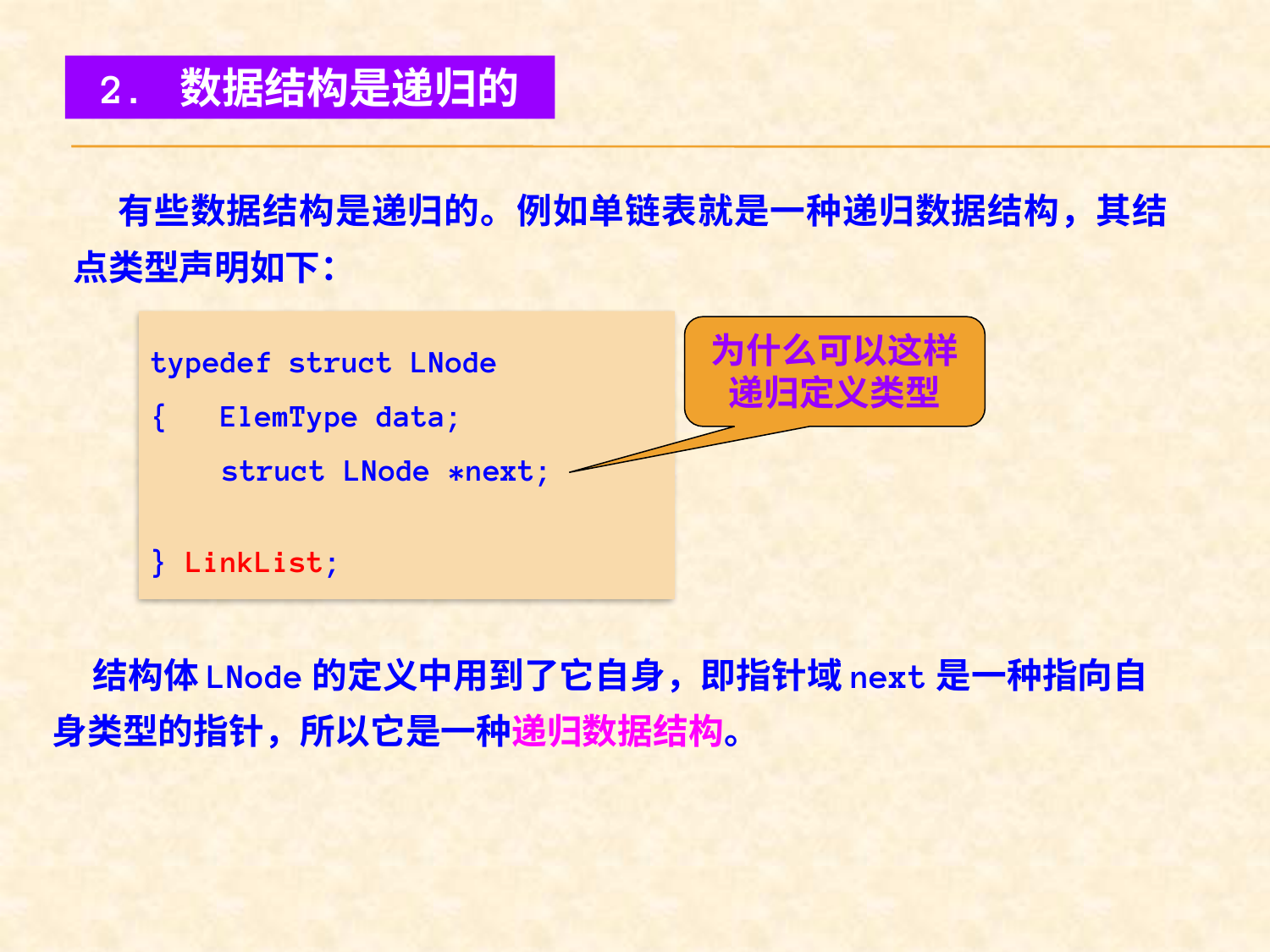

2. 数据结构是递归的
    有些数据结构是递归的。例如单链表就是一种递归数据结构，其结点类型声明如下：
typedef struct LNode
{   ElemType data;
    struct LNode *next;
} LinkList;
为什么可以这样递归定义类型
    结构体LNode的定义中用到了它自身，即指针域next是一种指向自身类型的指针，所以它是一种递归数据结构。